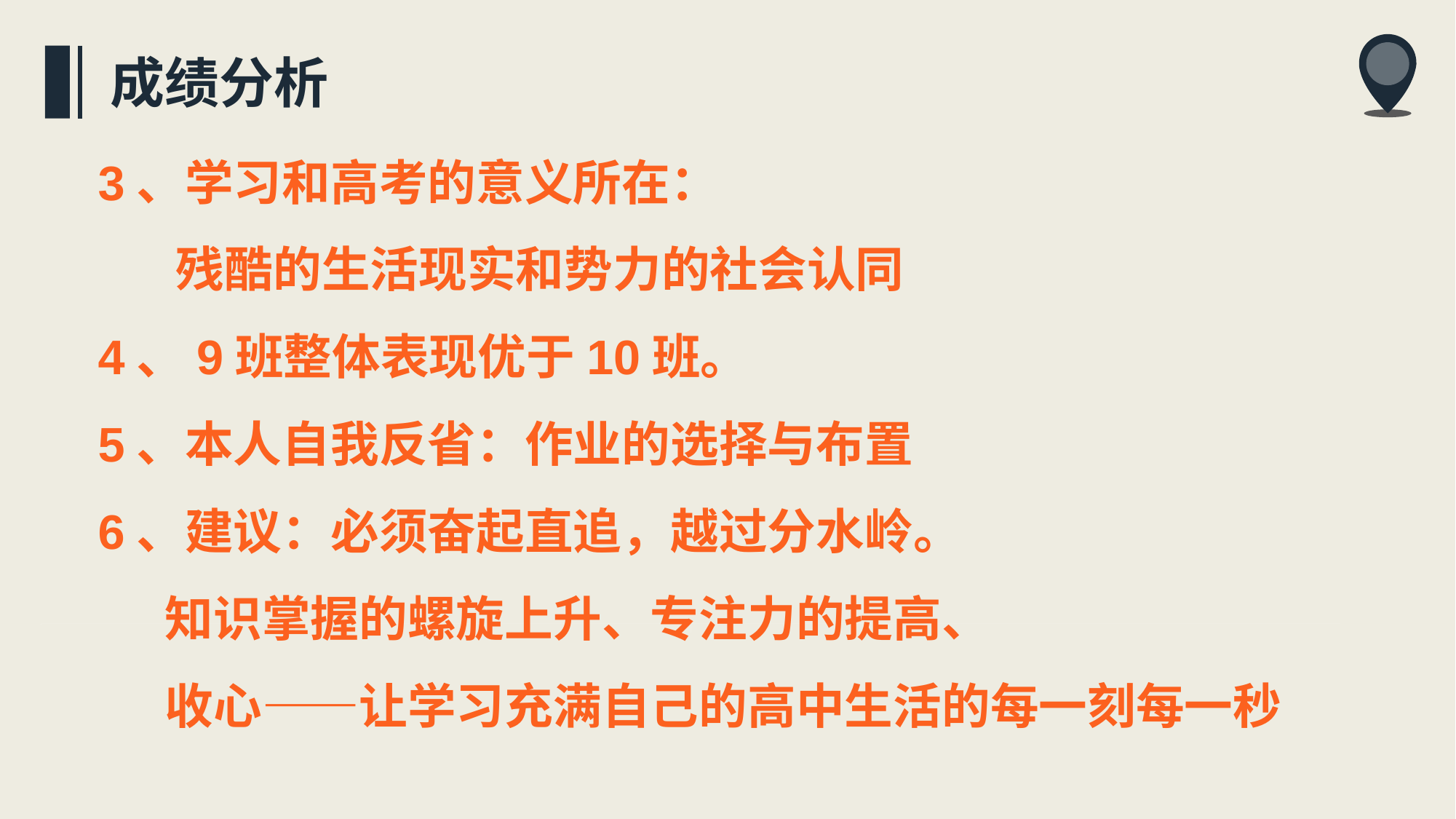

成绩分析

3、学习和高考的意义所在：
      残酷的生活现实和势力的社会认同
4、9班整体表现优于10班。
5、本人自我反省：作业的选择与布置
6、建议：必须奋起直追，越过分水岭。
     知识掌握的螺旋上升、专注力的提高、
     收心——让学习充满自己的高中生活的每一刻每一秒